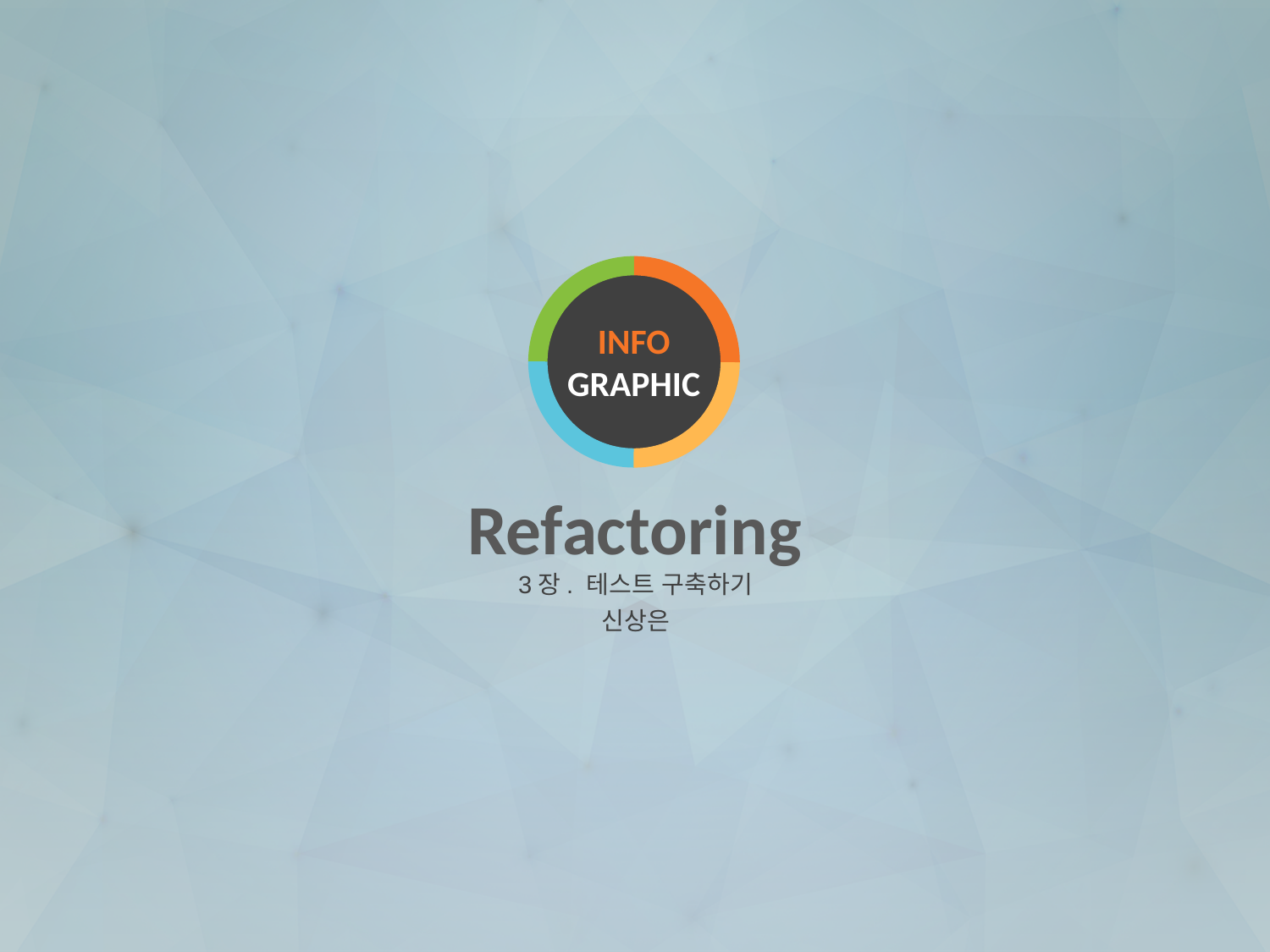

INFO
GRAPHIC
# Refactoring
3장. 테스트 구축하기
신상은